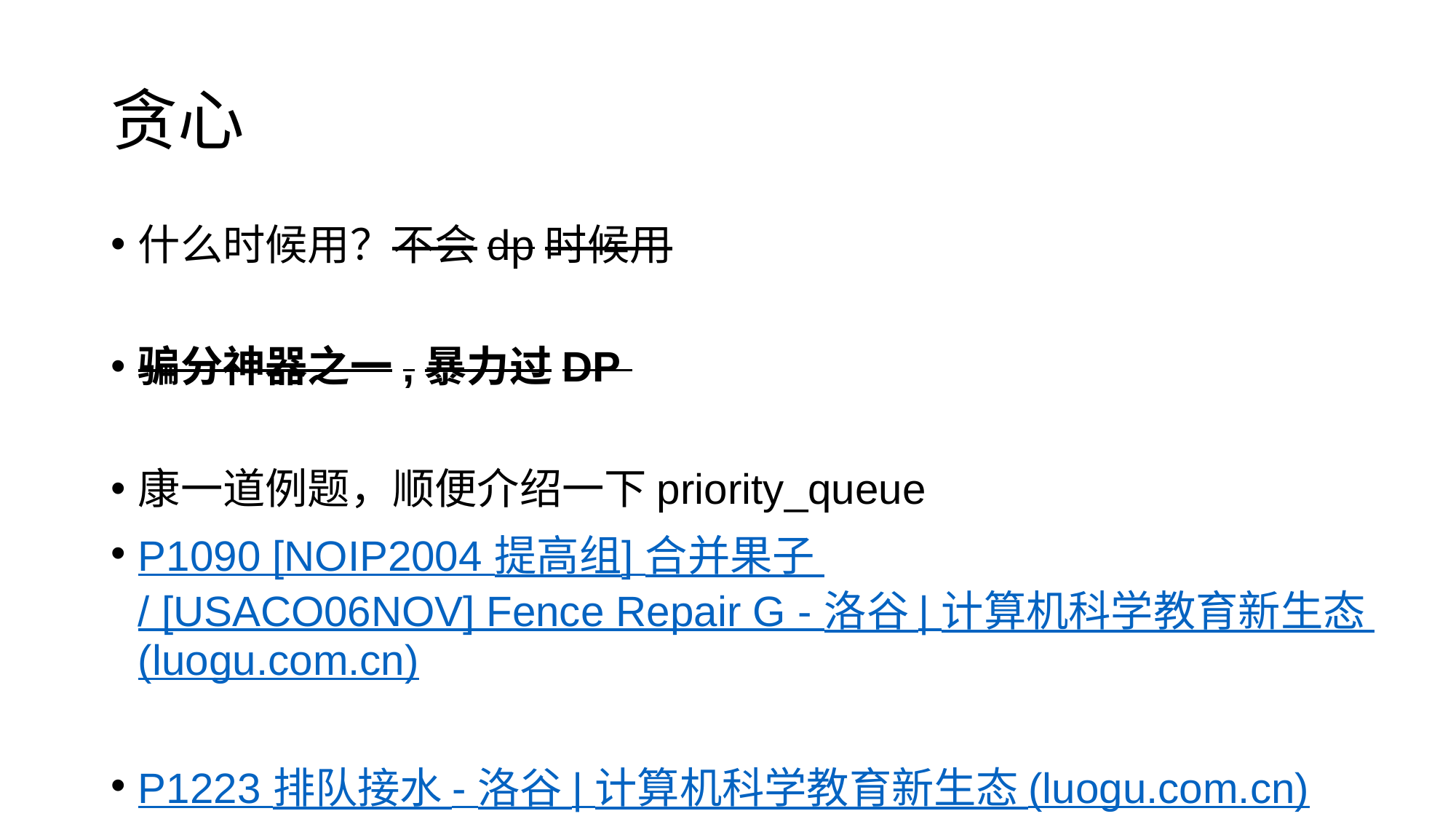

# 贪心
什么时候用？不会dp时候用

骗分神器之一,暴力过DP

康一道例题，顺便介绍一下priority_queue
P1090 [NOIP2004 提高组] 合并果子 / [USACO06NOV] Fence Repair G - 洛谷 | 计算机科学教育新生态 (luogu.com.cn)

P1223 排队接水 - 洛谷 | 计算机科学教育新生态 (luogu.com.cn)